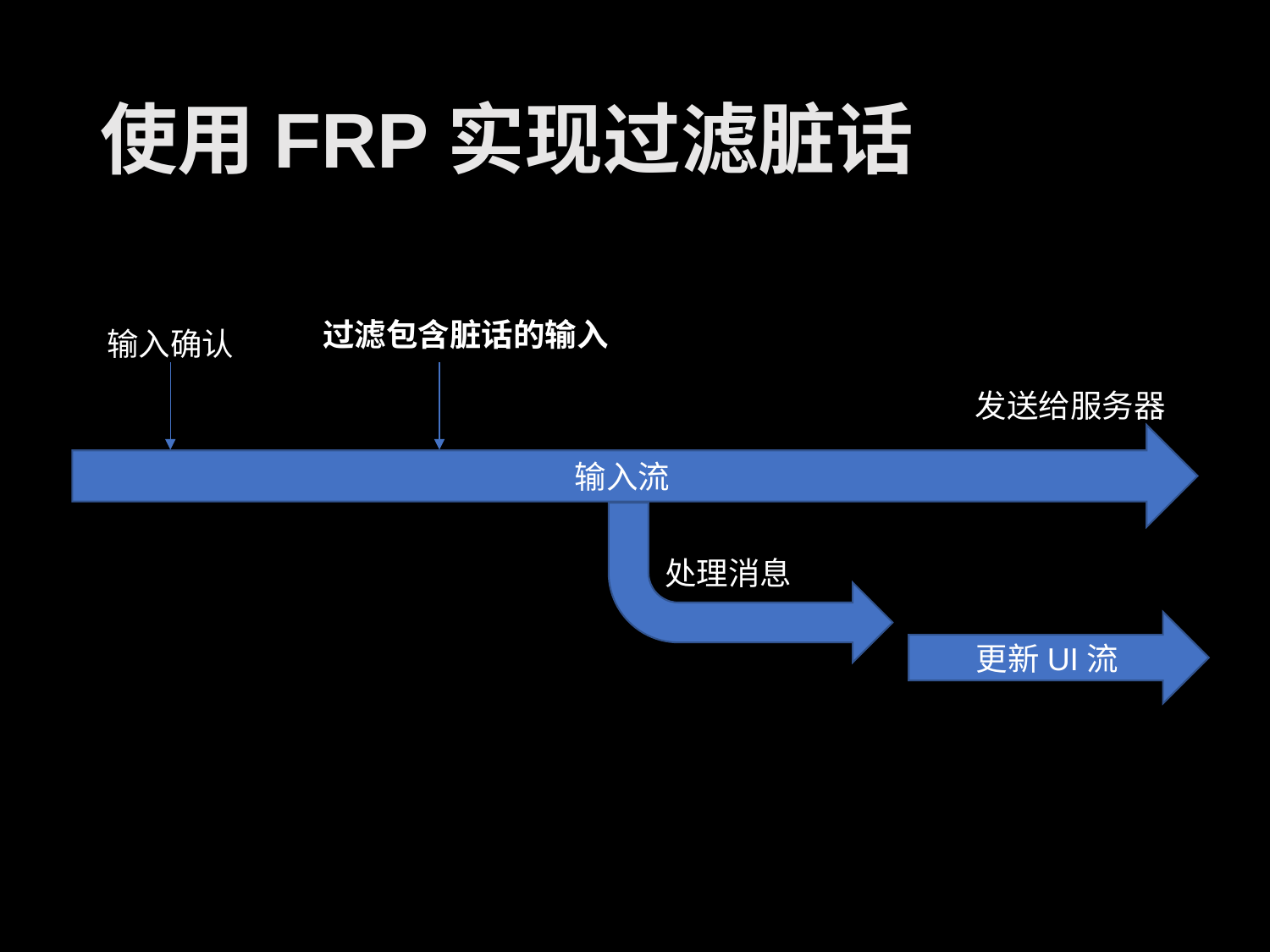

# 使用FRP实现过滤脏话
过滤包含脏话的输入
输入确认
发送给服务器
输入流

处理消息
更新UI流